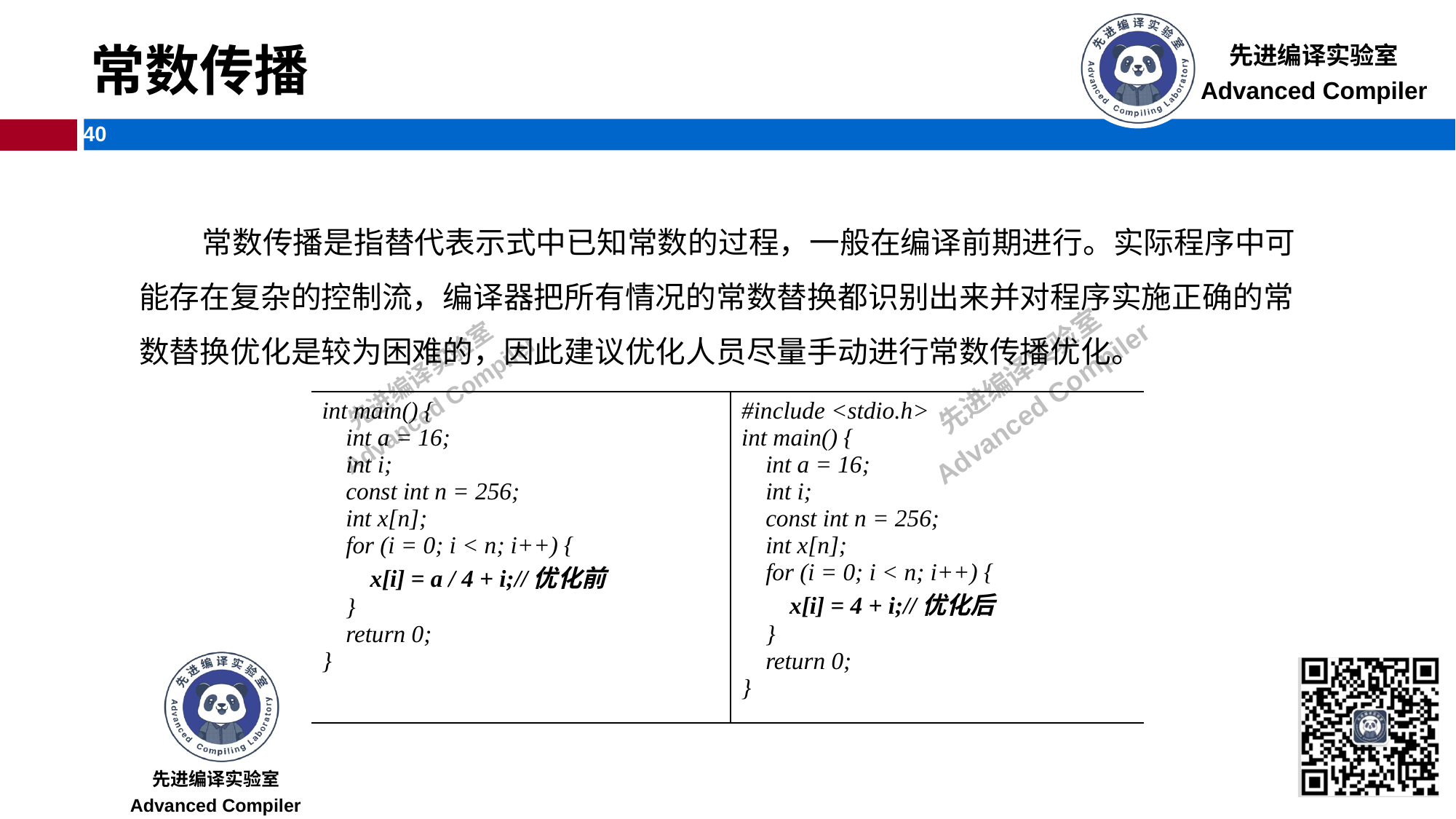

# 常数传播
      常数传播是指替代表示式中已知常数的过程，一般在编译前期进行。实际程序中可能存在复杂的控制流，编译器把所有情况的常数替换都识别出来并对程序实施正确的常数替换优化是较为困难的，因此建议优化人员尽量手动进行常数传播优化。
| int main() { int a = 16; int i; const int n = 256; int x[n]; for (i = 0; i < n; i++) { x[i] = a / 4 + i;//优化前 } return 0; } | #include <stdio.h> int main() { int a = 16; int i; const int n = 256; int x[n]; for (i = 0; i < n; i++) { x[i] = 4 + i;//优化后 } return 0; } |
| --- | --- |